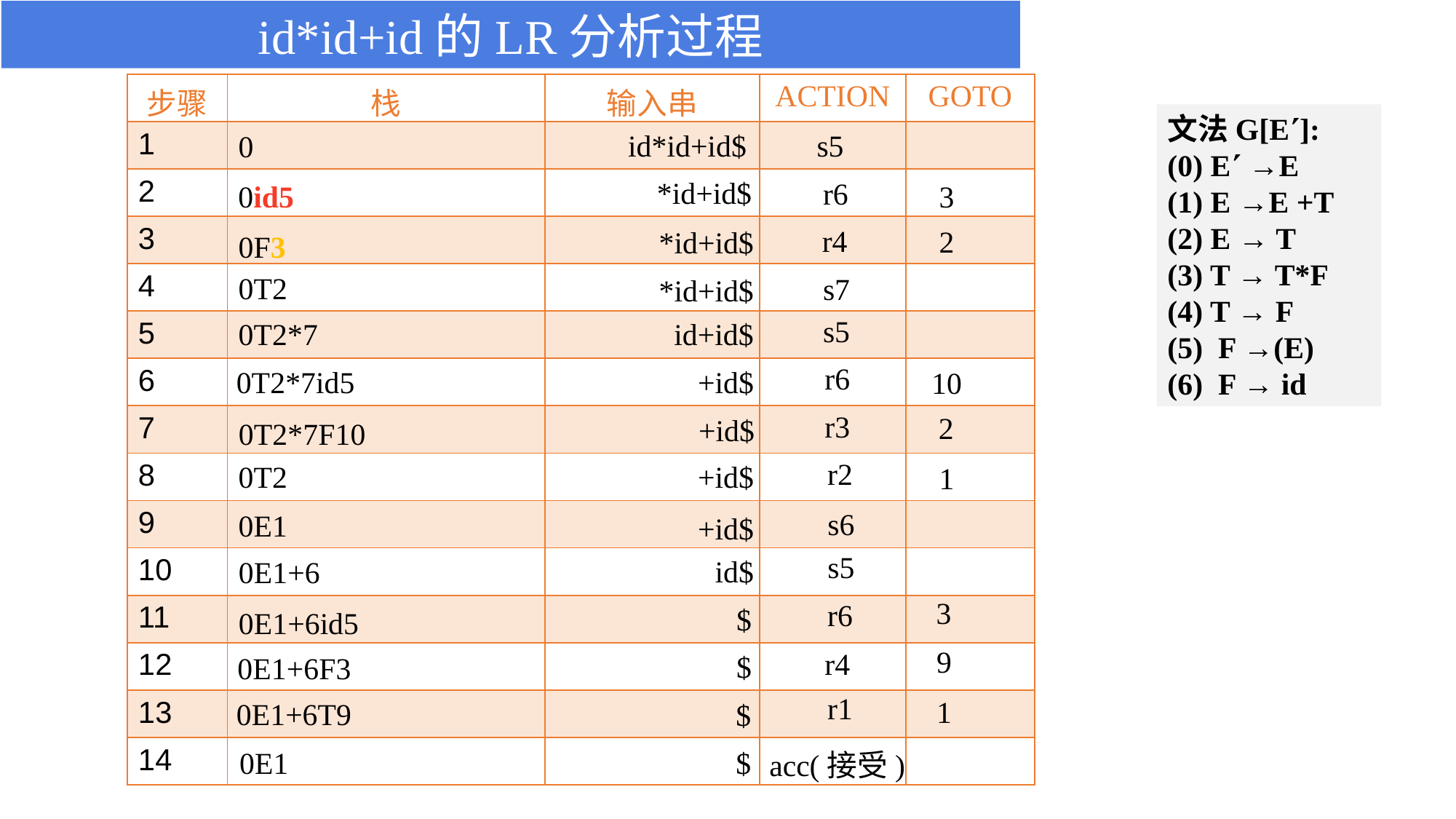

id*id+id的LR分析过程
| 步骤 | 栈 | 输入串 | ACTION | GOTO |
| --- | --- | --- | --- | --- |
| 1 |  |  |  |  |
| 2 |  |  |  |  |
| 3 |  |  |  |  |
| 4 |  |  |  |  |
| 5 |  |  |  |  |
| 6 |  |  |  |  |
| 7 |  |  |  |  |
| 8 |  |  |  |  |
| 9 |  |  |  |  |
| 10 |  |  |  |  |
| 11 |  |  |  |  |
| 12 |  |  |  |  |
| 13 |  |  |  |  |
| 14 |  |  |  |  |
文法G[E′]:
(0) E′ →E
(1) E →E +T
(2) E → T
(3) T → T*F
(4) T → F
(5)  F →(E)
(6)  F → id
id*id+id$
s5
0
*id+id$
r6
0id5
3
r4
2
*id+id$
0F3
0T2
s7
*id+id$
s5
0T2*7
id+id$
r6
0T2*7id5
+id$
10
r3
2
+id$
0T2*7F10
r2
+id$
0T2
1
s6
0E1
+id$
s5
id$
0E1+6
3
r6
$
0E1+6id5
9
r4
$
0E1+6F3
r1
1
0E1+6T9
$
0E1
$
acc(接受)
8